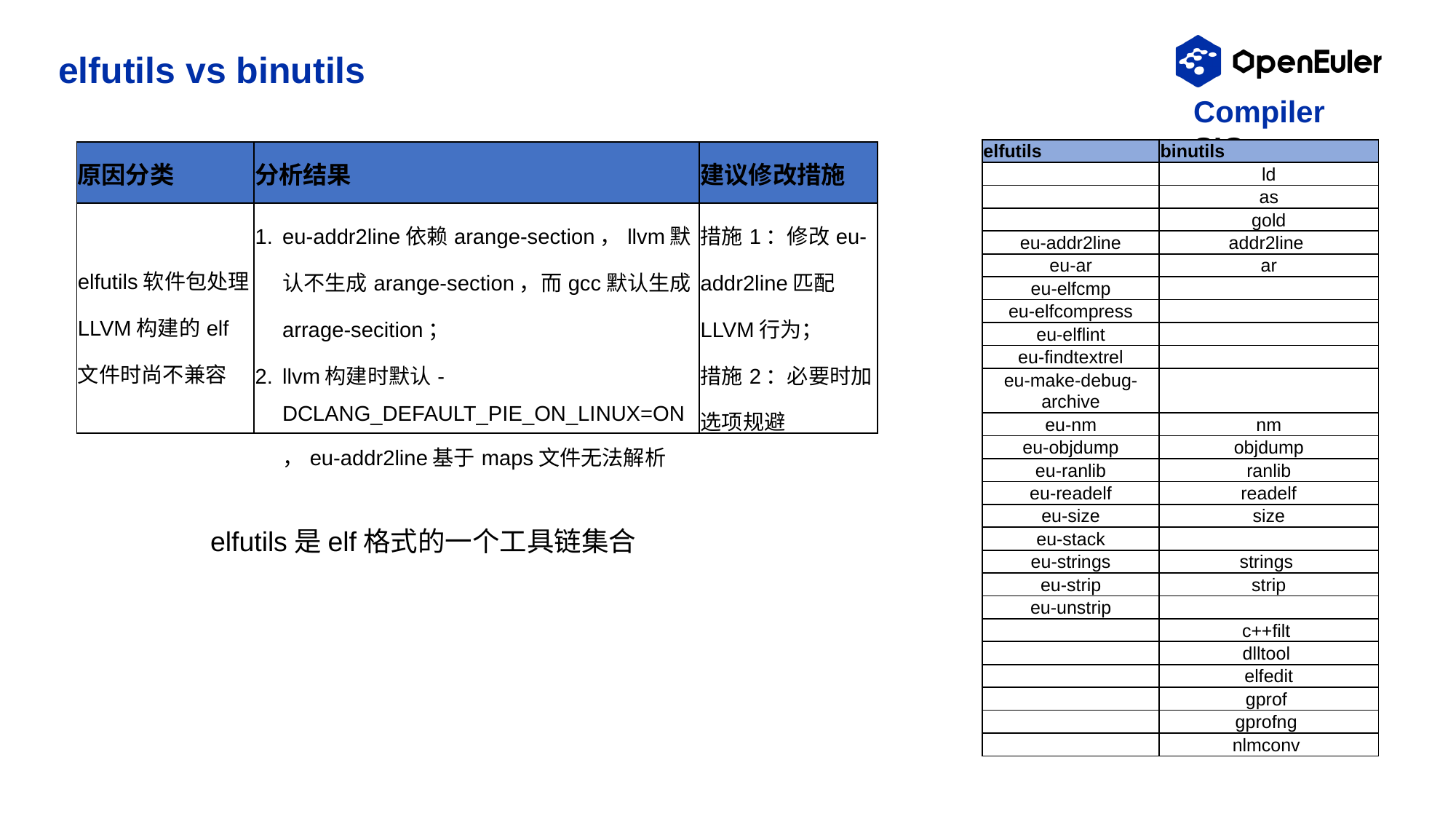

elfutils vs binutils
| elfutils | binutils |
| --- | --- |
|  | ld |
|  | as |
|  | gold |
| eu-addr2line | addr2line |
| eu-ar | ar |
| eu-elfcmp |  |
| eu-elfcompress |  |
| eu-elflint |  |
| eu-findtextrel |  |
| eu-make-debug-archive |  |
| eu-nm | nm |
| eu-objdump | objdump |
| eu-ranlib | ranlib |
| eu-readelf | readelf |
| eu-size | size |
| eu-stack |  |
| eu-strings | strings |
| eu-strip | strip |
| eu-unstrip |  |
|  | c++filt |
|  | dlltool |
|  | elfedit |
|  | gprof |
|  | gprofng |
|  | nlmconv |
| 原因分类 | 分析结果 | 建议修改措施 |
| --- | --- | --- |
| elfutils软件包处理LLVM构建的elf文件时尚不兼容 | eu-addr2line依赖arange-section，llvm默认不生成arange-section，而gcc默认生成arrage-secition； llvm构建时默认-DCLANG\_DEFAULT\_PIE\_ON\_LINUX=ON，eu-addr2line基于maps文件无法解析 | 措施1：修改eu-addr2line匹配LLVM行为； 措施2：必要时加选项规避 |
elfutils是elf格式的一个工具链集合